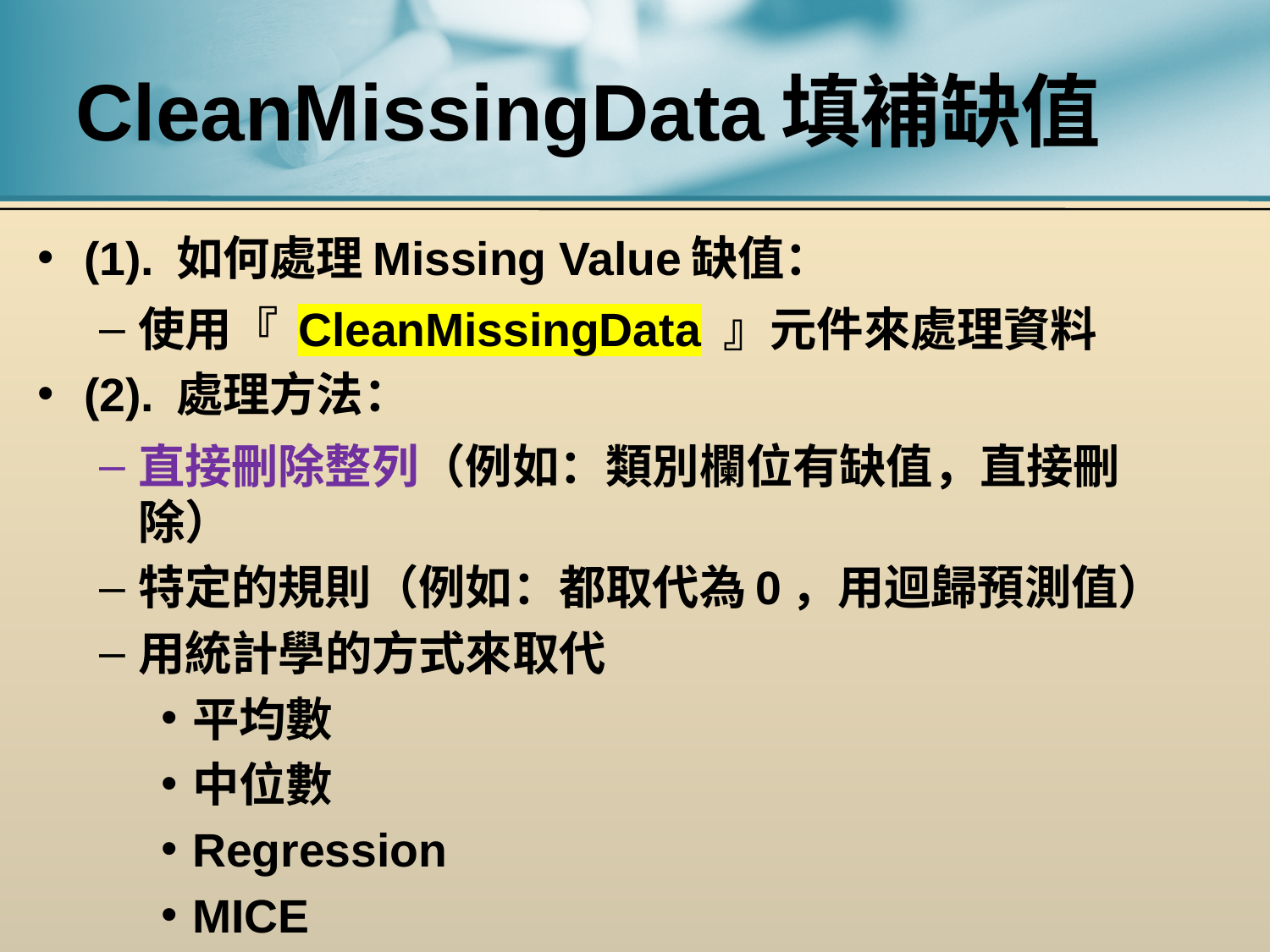

# CleanMissingData填補缺值
(1). 如何處理Missing Value缺值：
使用『 CleanMissingData 』元件來處理資料
(2). 處理方法：
直接刪除整列（例如：類別欄位有缺值，直接刪除）
特定的規則（例如：都取代為0，用迴歸預測值）
用統計學的方式來取代
平均數
中位數
Regression
MICE